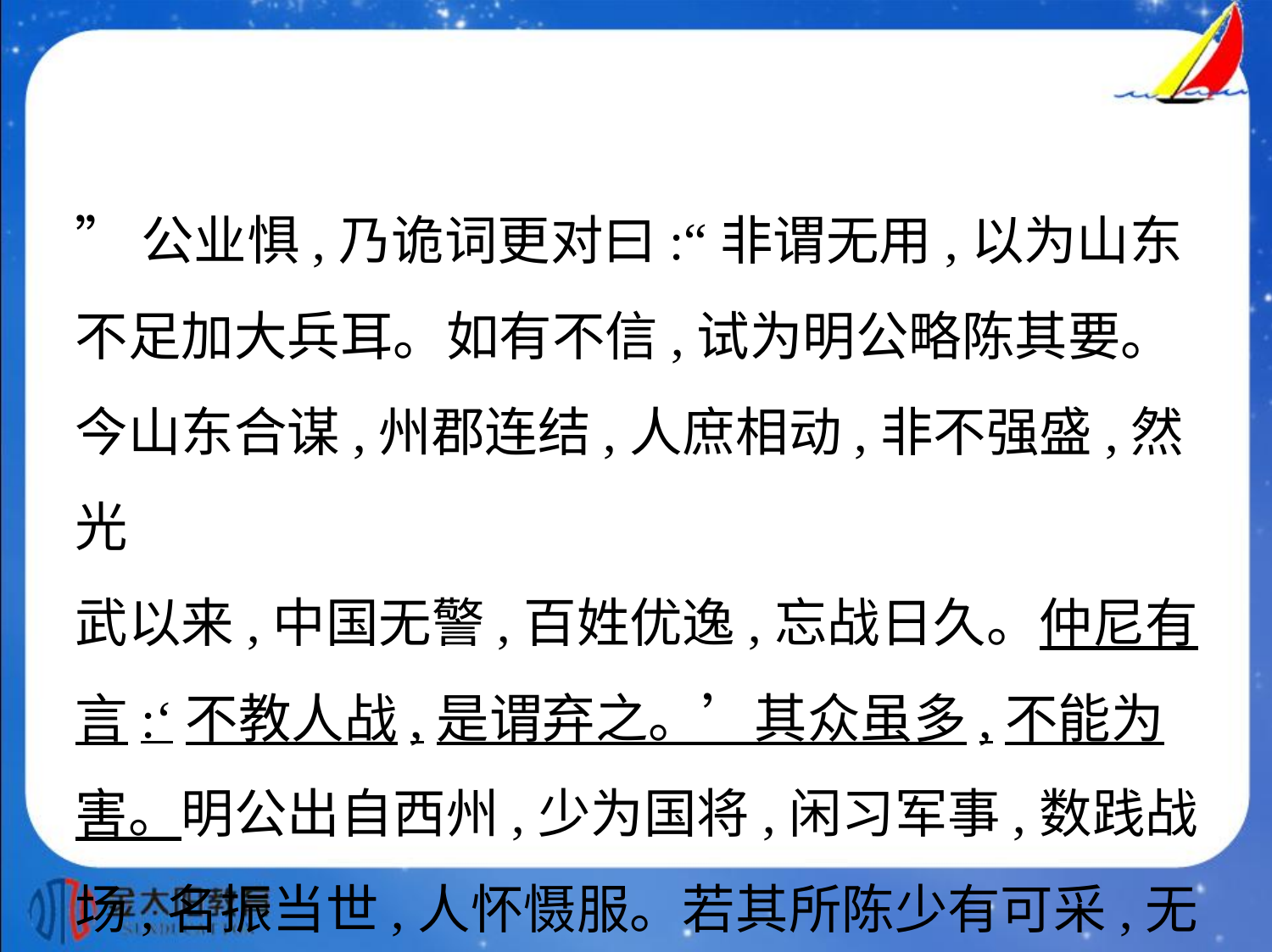

”公业惧,乃诡词更对曰:“非谓无用,以为山东
不足加大兵耳。如有不信,试为明公略陈其要。
今山东合谋,州郡连结,人庶相动,非不强盛,然光
武以来,中国无警,百姓优逸,忘战日久。仲尼有
言:‘不教人战,是谓弃之。’其众虽多,不能为
害。明公出自西州,少为国将,闲习军事,数践战
场,名振当世,人怀慑服。若其所陈少有可采,无事